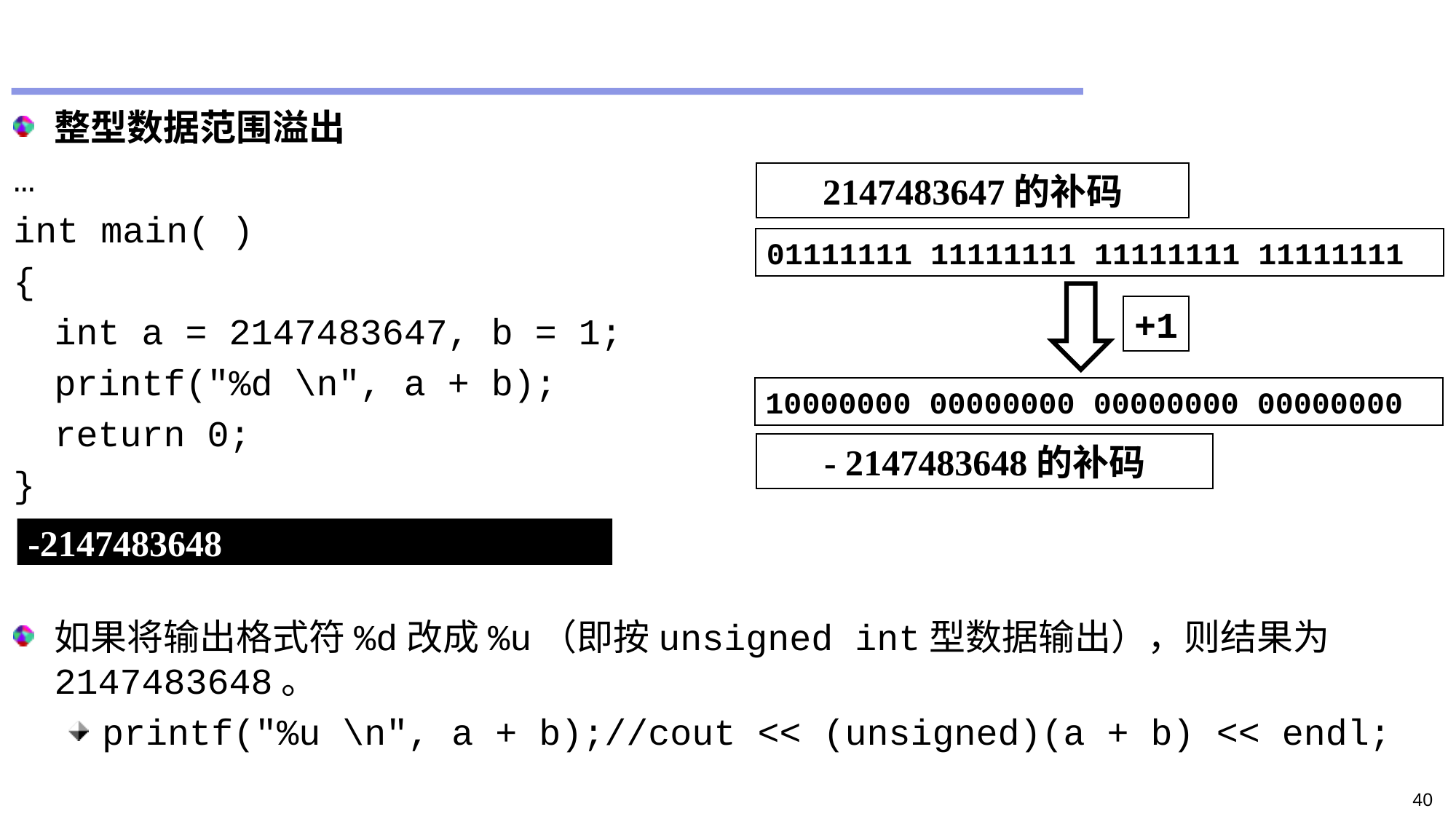

#
整型数据范围溢出
…
int main( )
{
	int a = 2147483647, b = 1;
	printf("%d \n", a + b);
	return 0;
}

如果将输出格式符%d改成%u（即按unsigned int型数据输出），则结果为2147483648。
printf("%u \n", a + b);//cout << (unsigned)(a + b) << endl;

2147483647的补码
01111111 11111111 11111111 11111111

+1
10000000 00000000 00000000 00000000
- 2147483648的补码
-2147483648
40